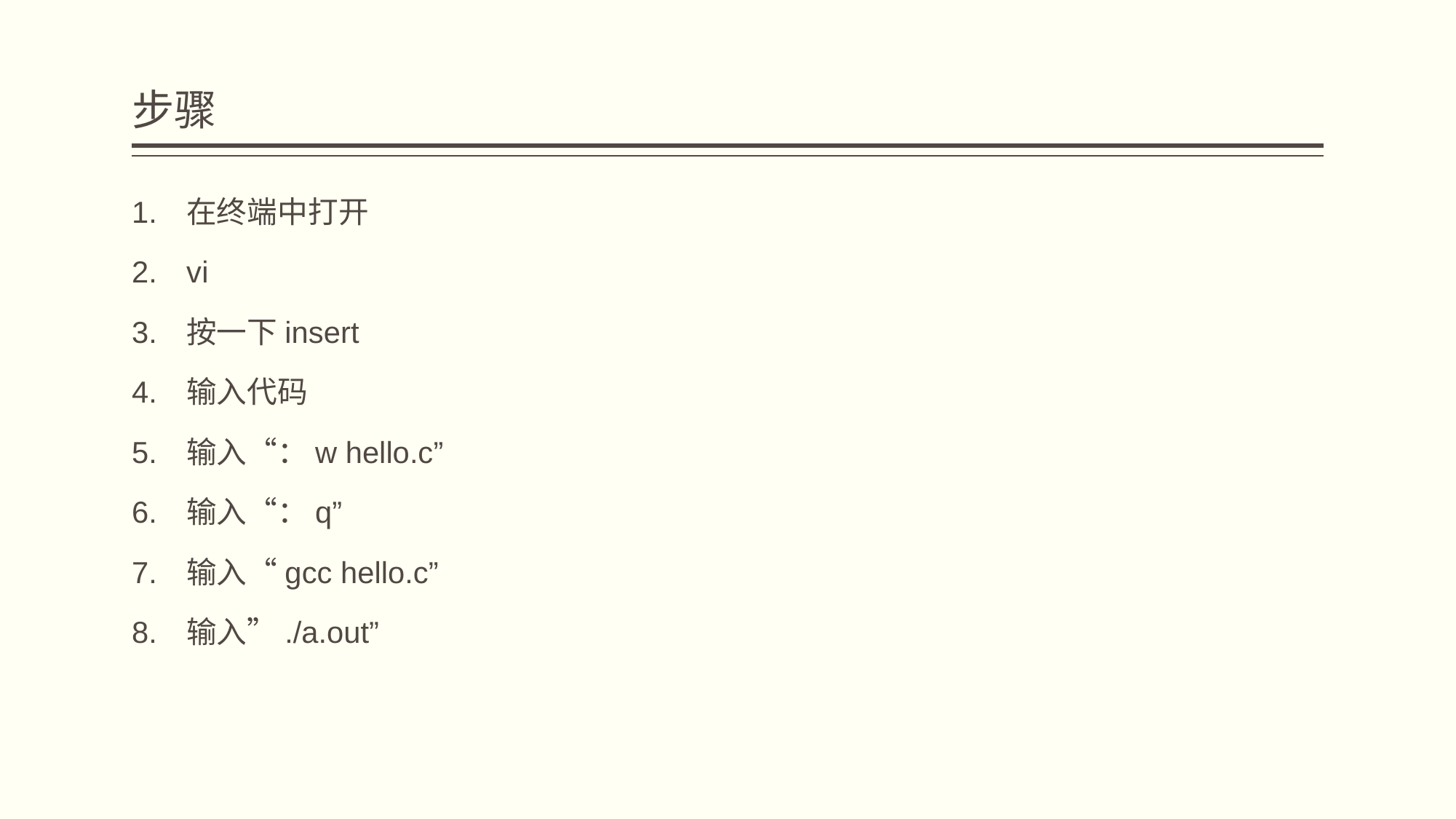

# 步骤
在终端中打开
vi
按一下insert
输入代码
输入“：w hello.c”
输入“：q”
输入“gcc hello.c”
输入”./a.out”